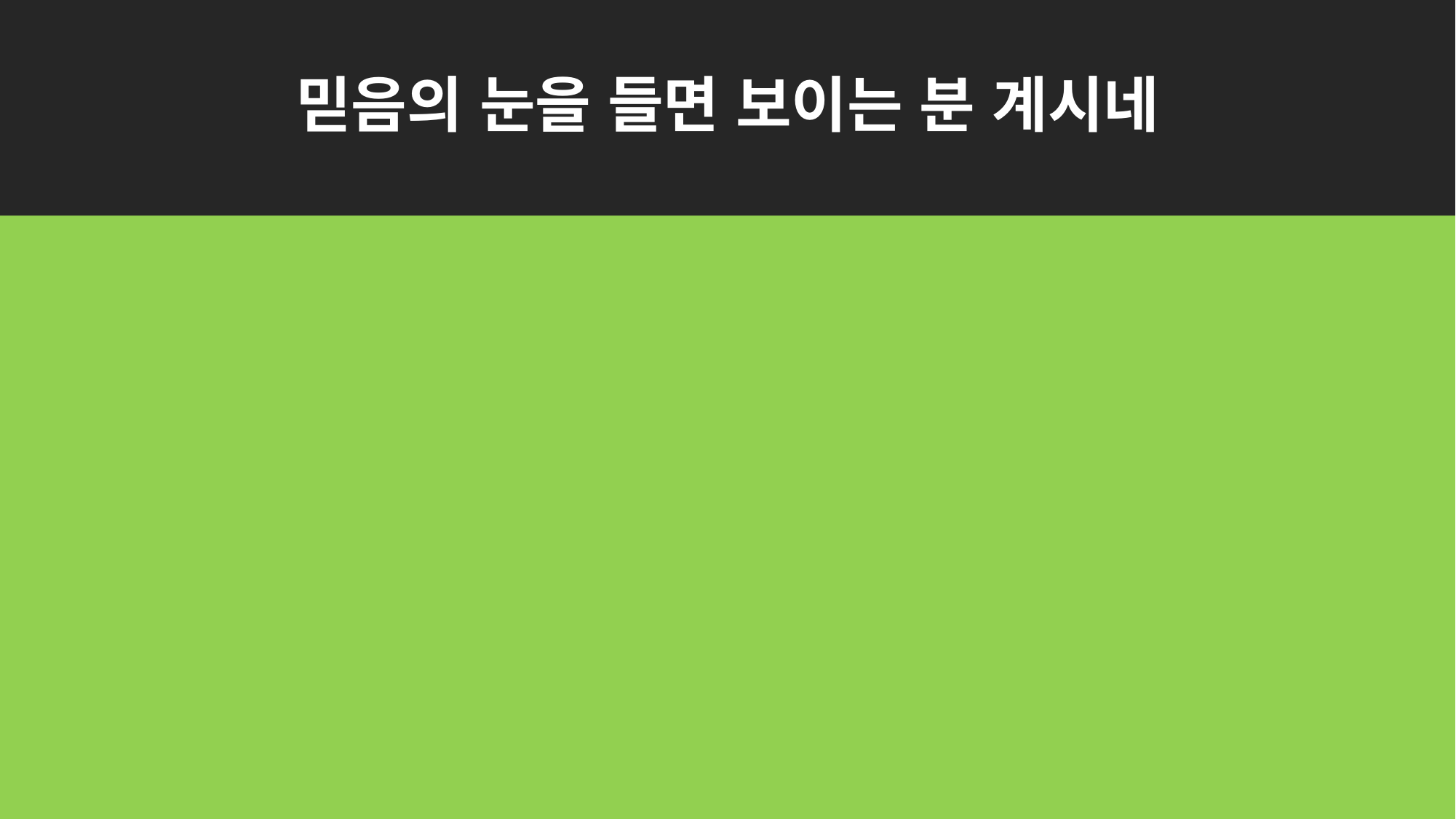

# 믿음의 눈을 들면 보이는 분 계시네